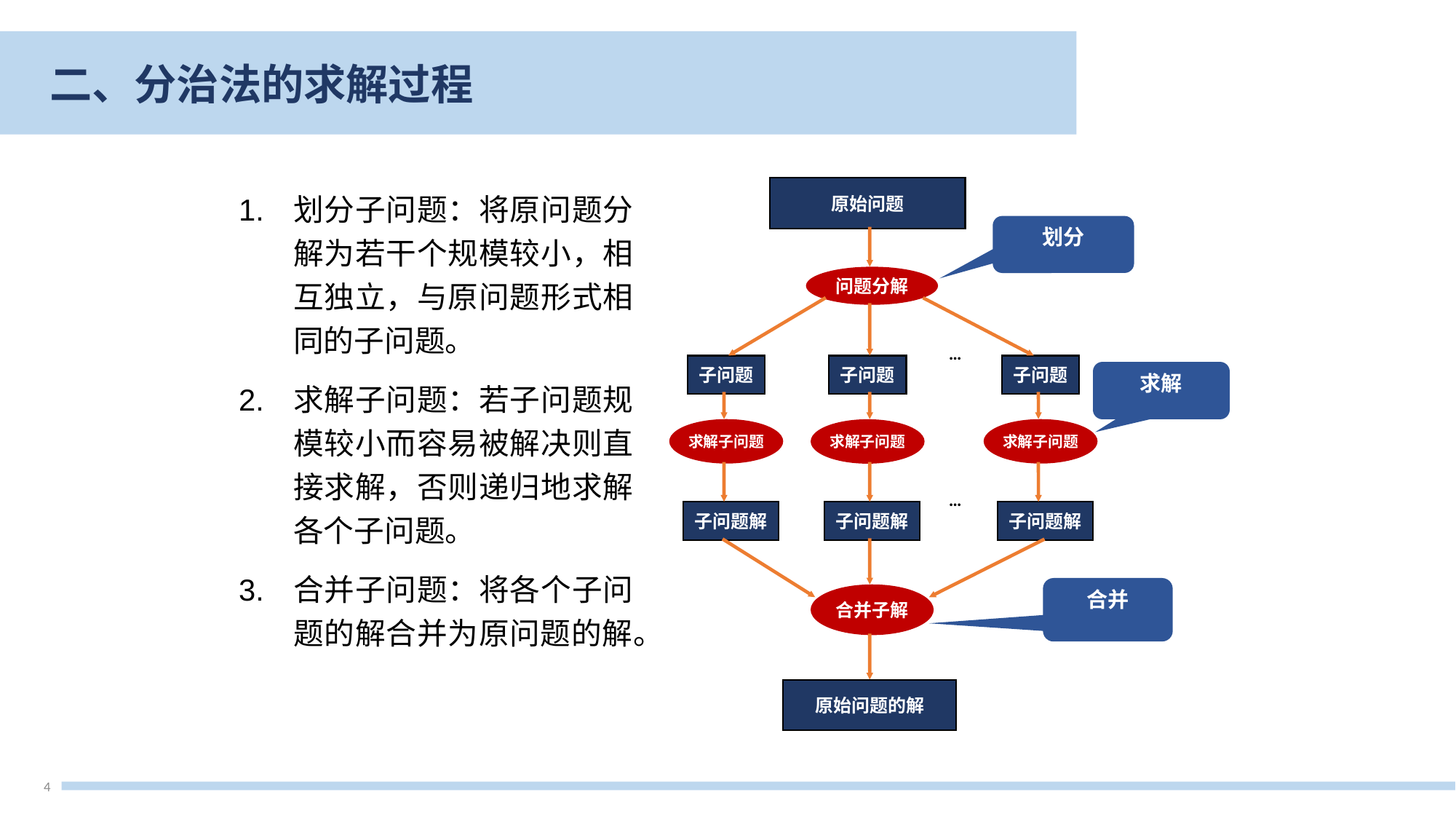

二、分治法的求解过程
划分子问题：将原问题分解为若干个规模较小，相互独立，与原问题形式相同的子问题。
求解子问题：若子问题规模较小而容易被解决则直接求解，否则递归地求解各个子问题。
合并子问题：将各个子问题的解合并为原问题的解。
原始问题
划分

问题分解

…
子问题
子问题
子问题
求解

求解子问题
求解子问题
求解子问题

…
子问题解
子问题解
子问题解

合并
合并子解

原始问题的解

4